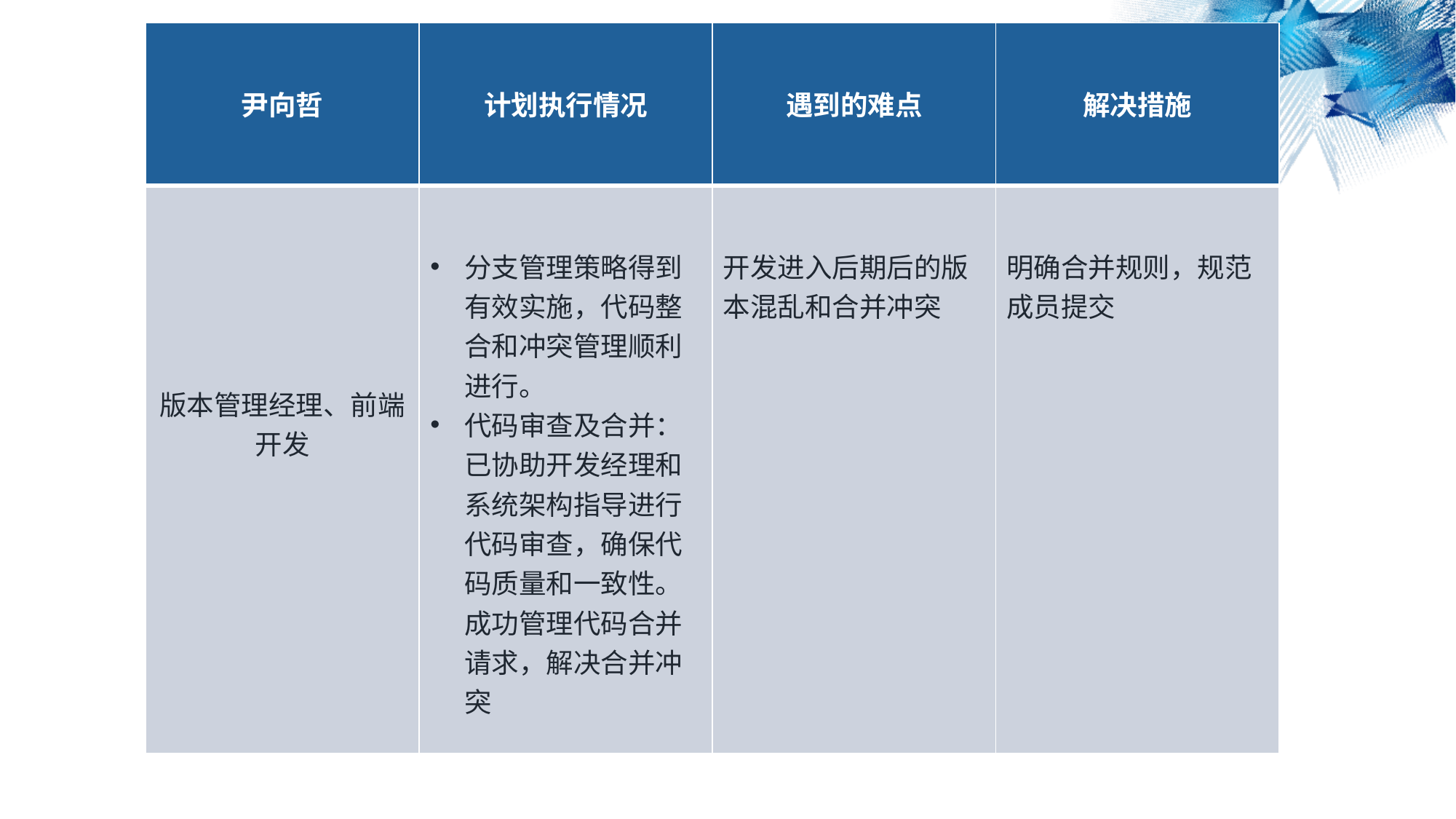

| 尹向哲 | 计划执行情况 | 遇到的难点 | 解决措施 |
| --- | --- | --- | --- |
| 版本管理经理、前端开发 | 分支管理策略得到有效实施，代码整合和冲突管理顺利进行。 代码审查及合并： 已协助开发经理和系统架构指导进行代码审查，确保代码质量和一致性。成功管理代码合并请求，解决合并冲突 | 开发进入后期后的版本混乱和合并冲突 | 明确合并规则，规范成员提交 |